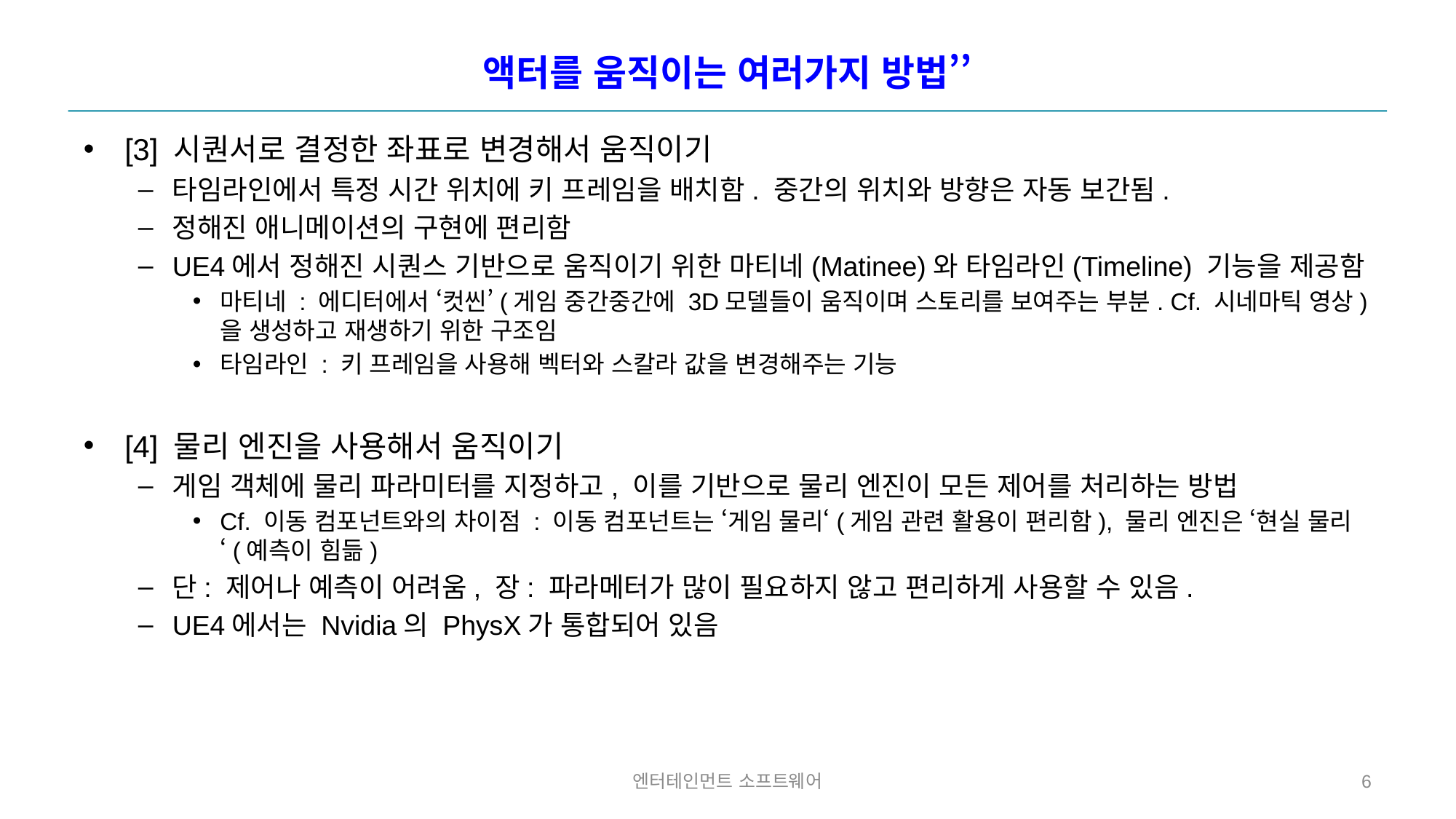

# 액터를 움직이는 여러가지 방법’’
[3] 시퀀서로 결정한 좌표로 변경해서 움직이기
타임라인에서 특정 시간 위치에 키 프레임을 배치함. 중간의 위치와 방향은 자동 보간됨.
정해진 애니메이션의 구현에 편리함
UE4에서 정해진 시퀀스 기반으로 움직이기 위한 마티네(Matinee)와 타임라인(Timeline) 기능을 제공함
마티네 : 에디터에서 ‘컷씬’(게임 중간중간에 3D모델들이 움직이며 스토리를 보여주는 부분. Cf. 시네마틱 영상)을 생성하고 재생하기 위한 구조임
타임라인 : 키 프레임을 사용해 벡터와 스칼라 값을 변경해주는 기능

[4] 물리 엔진을 사용해서 움직이기
게임 객체에 물리 파라미터를 지정하고, 이를 기반으로 물리 엔진이 모든 제어를 처리하는 방법
Cf. 이동 컴포넌트와의 차이점 : 이동 컴포넌트는 ‘게임 물리‘(게임 관련 활용이 편리함), 물리 엔진은 ‘현실 물리‘(예측이 힘듦)
단: 제어나 예측이 어려움, 장: 파라메터가 많이 필요하지 않고 편리하게 사용할 수 있음.
UE4에서는 Nvidia의 PhysX가 통합되어 있음

엔터테인먼트 소프트웨어
6